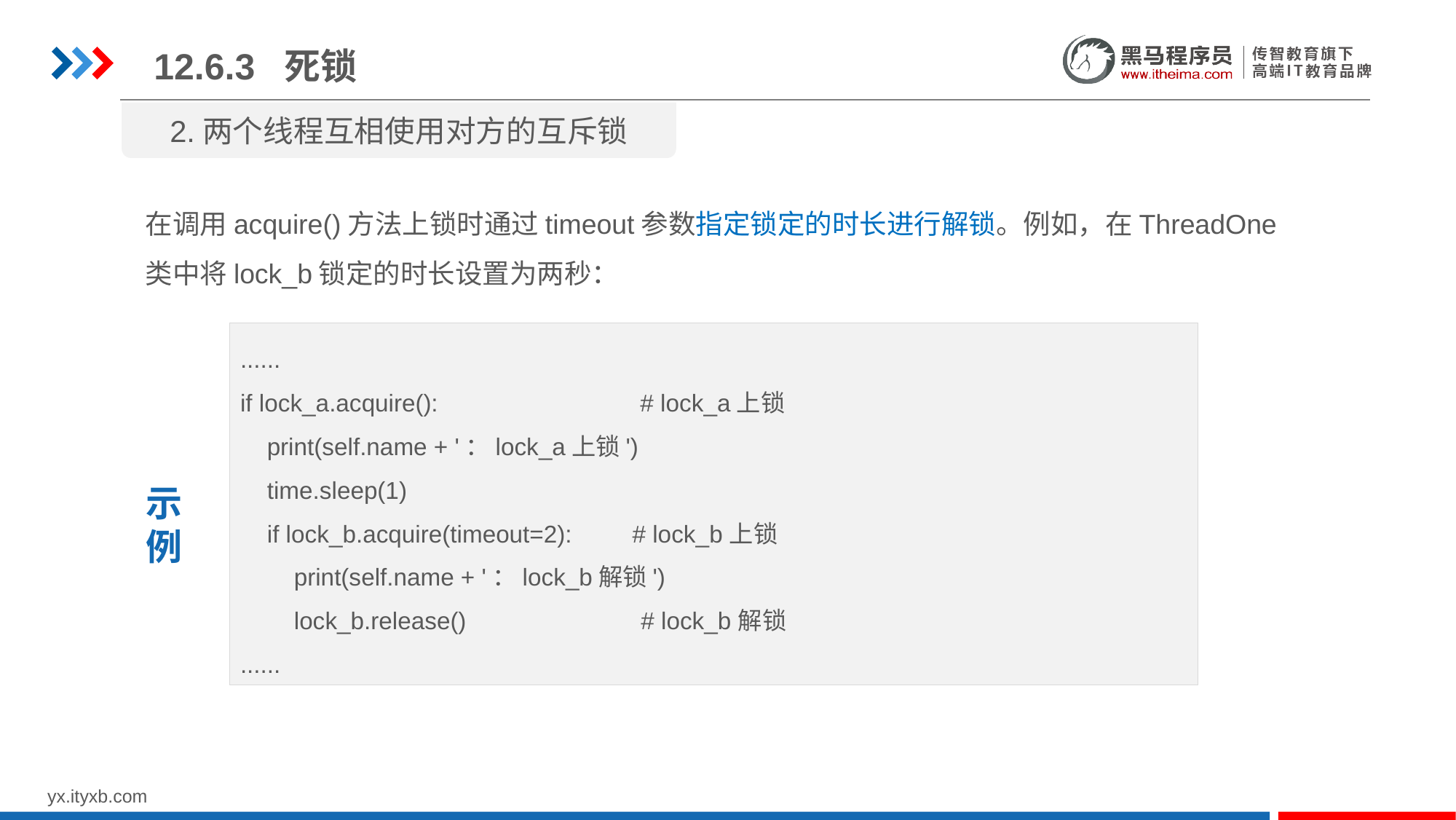

12.6.3  死锁

2.两个线程互相使用对方的互斥锁
在调用acquire()方法上锁时通过timeout参数指定锁定的时长进行解锁。例如，在ThreadOne类中将lock_b锁定的时长设置为两秒：
......
if lock_a.acquire():                              # lock_a上锁
    print(self.name + '：lock_a上锁')
    time.sleep(1)
    if lock_b.acquire(timeout=2):         # lock_b上锁
        print(self.name + '：lock_b解锁')
        lock_b.release()                          # lock_b解锁
......
示
例